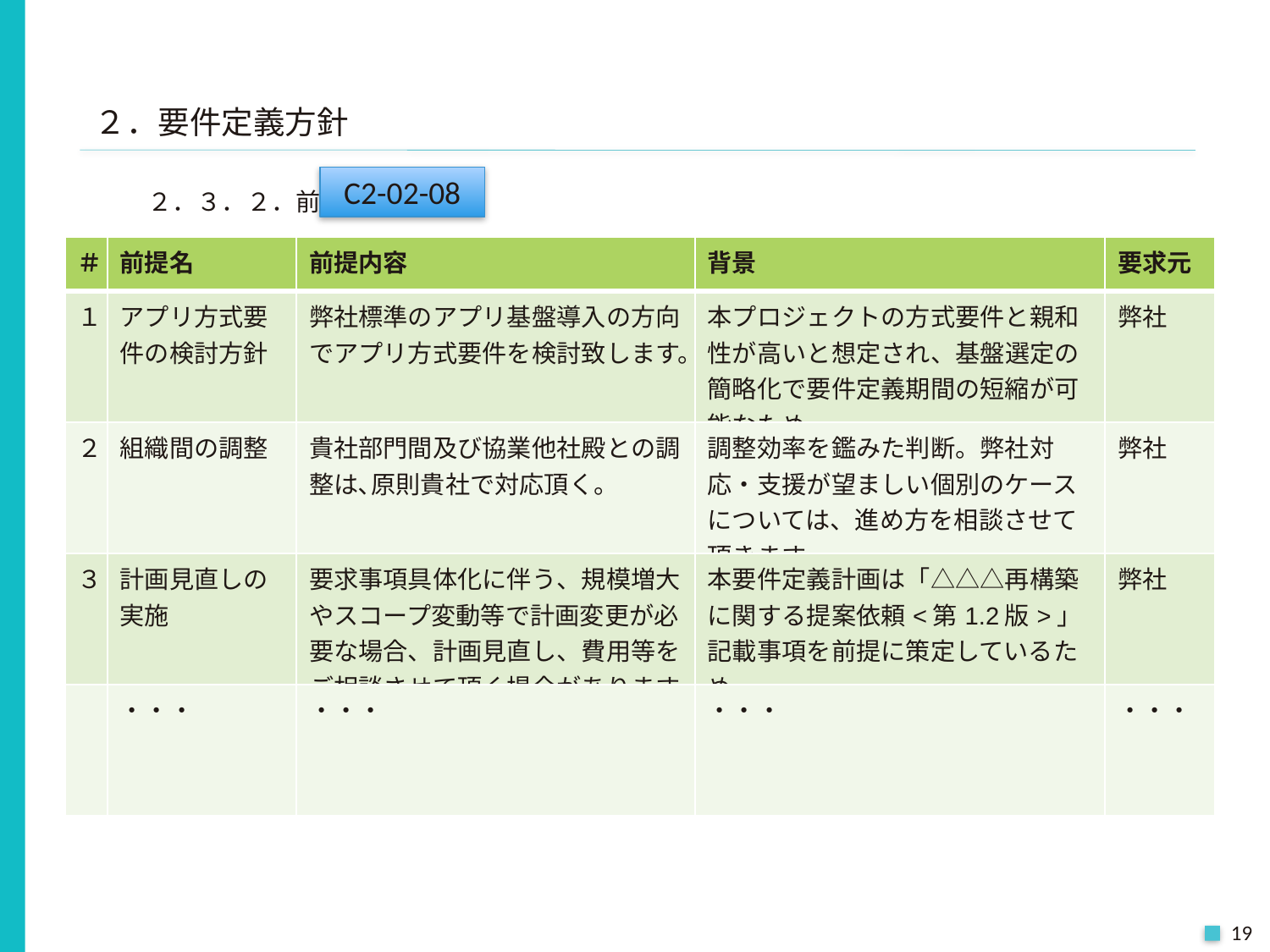

２．要件定義方針
C2-02-08
２．３．２．前提

| ＃ | 前提名 | 前提内容 | 背景 | 要求元 |
| --- | --- | --- | --- | --- |
| １ | アプリ方式要件の検討方針 | 弊社標準のアプリ基盤導入の方向でアプリ方式要件を検討致します。 | 本プロジェクトの方式要件と親和性が高いと想定され、基盤選定の簡略化で要件定義期間の短縮が可能なため。 | 弊社 |
| ２ | 組織間の調整 | 貴社部門間及び協業他社殿との調整は､原則貴社で対応頂く。 | 調整効率を鑑みた判断。弊社対応・支援が望ましい個別のケースについては、進め方を相談させて頂きます。 | 弊社 |
| ３ | 計画見直しの 実施 | 要求事項具体化に伴う、規模増大やスコープ変動等で計画変更が必要な場合、計画見直し、費用等をご相談させて頂く場合があります。 | 本要件定義計画は「△△△再構築に関する提案依頼<第1.2版>」記載事項を前提に策定しているため。 | 弊社 |
|  | ・・・ | ・・・ | ・・・ | ・・・ |
19